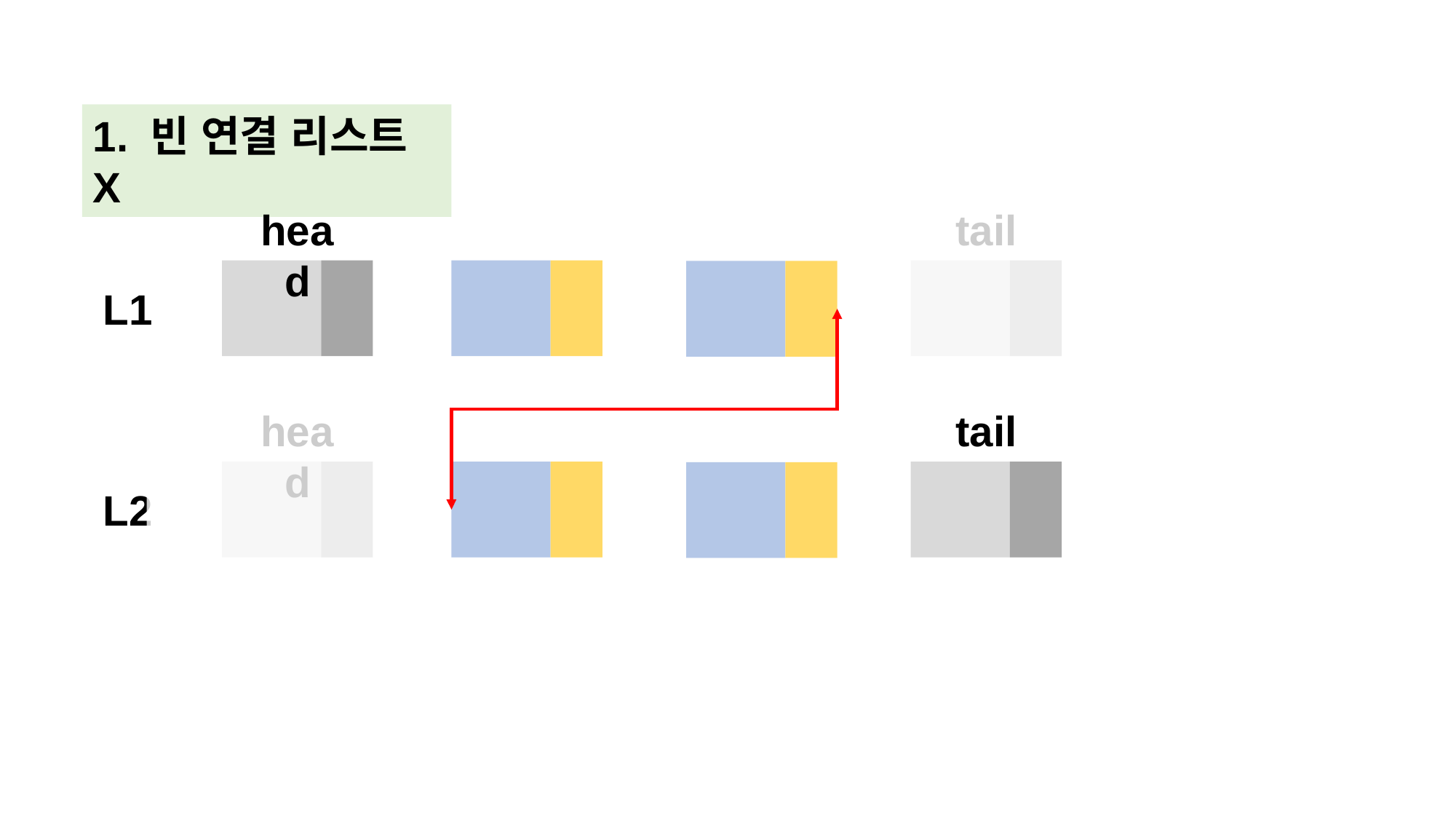

1. 빈 연결 리스트 X

head
tail

L1
head
tail

L2